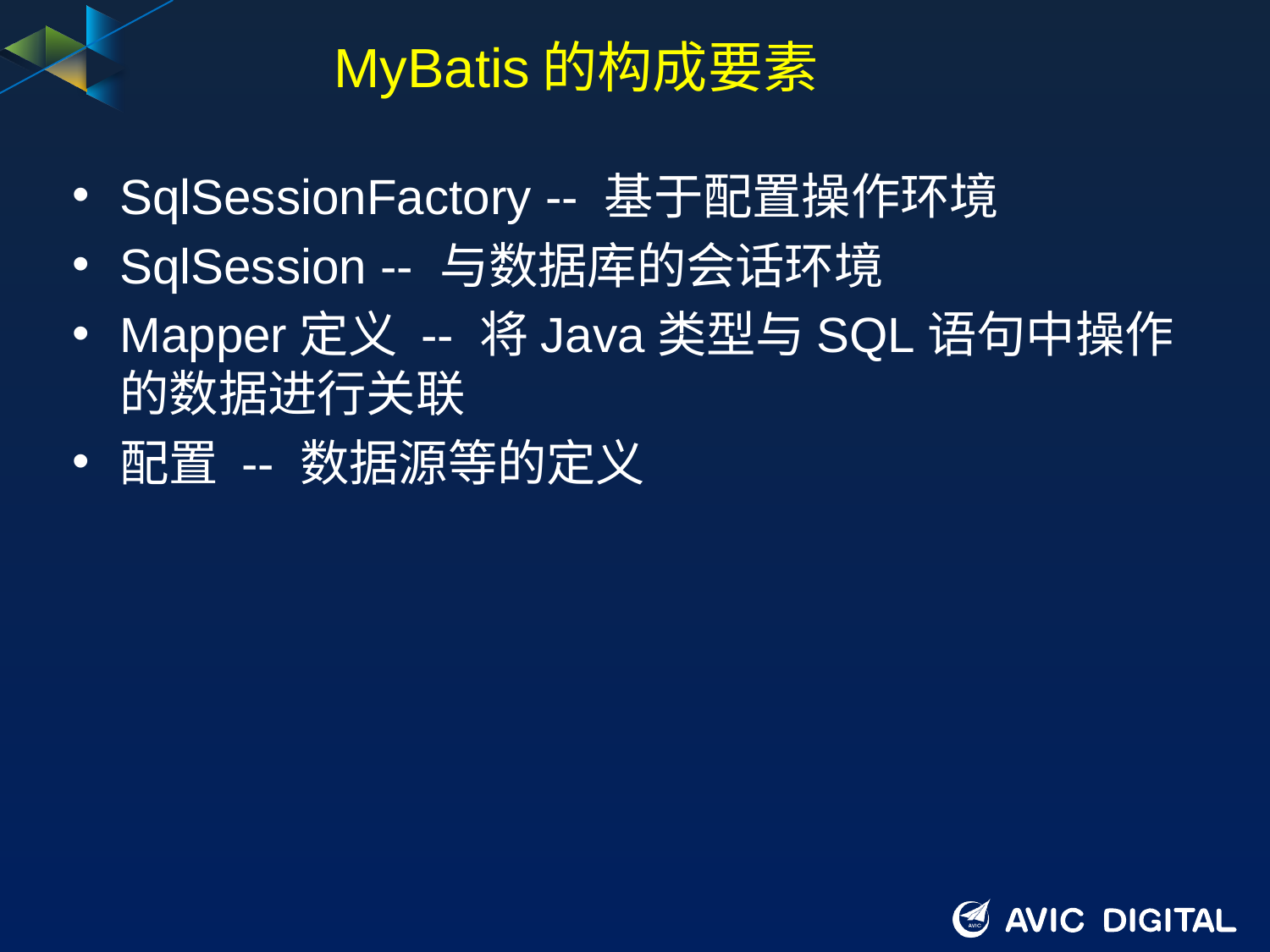

# MyBatis的构成要素
SqlSessionFactory -- 基于配置操作环境
SqlSession -- 与数据库的会话环境
Mapper定义 -- 将Java类型与SQL语句中操作的数据进行关联
配置 -- 数据源等的定义